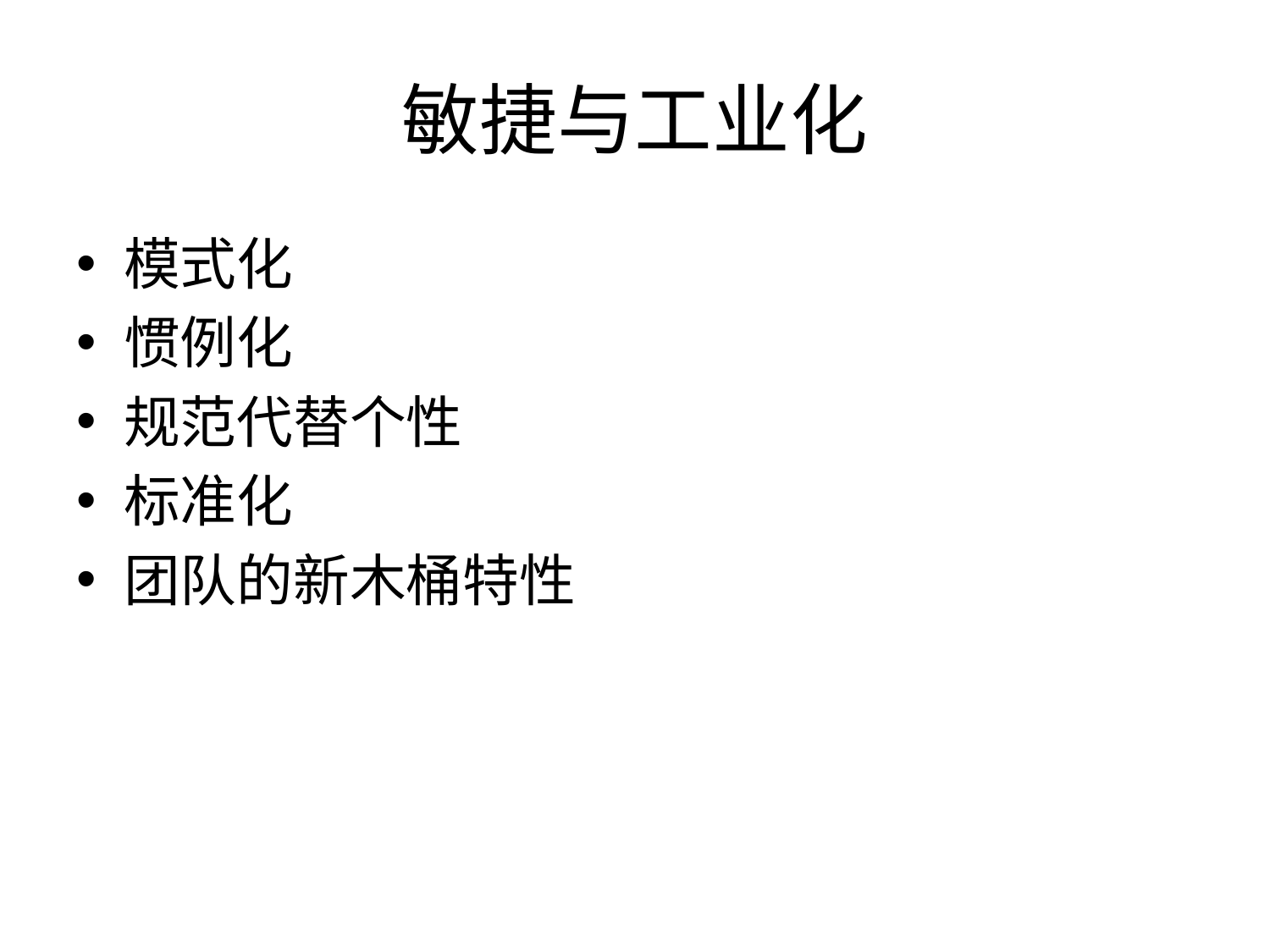

# 敏捷与工业化
模式化
惯例化
规范代替个性
标准化
团队的新木桶特性